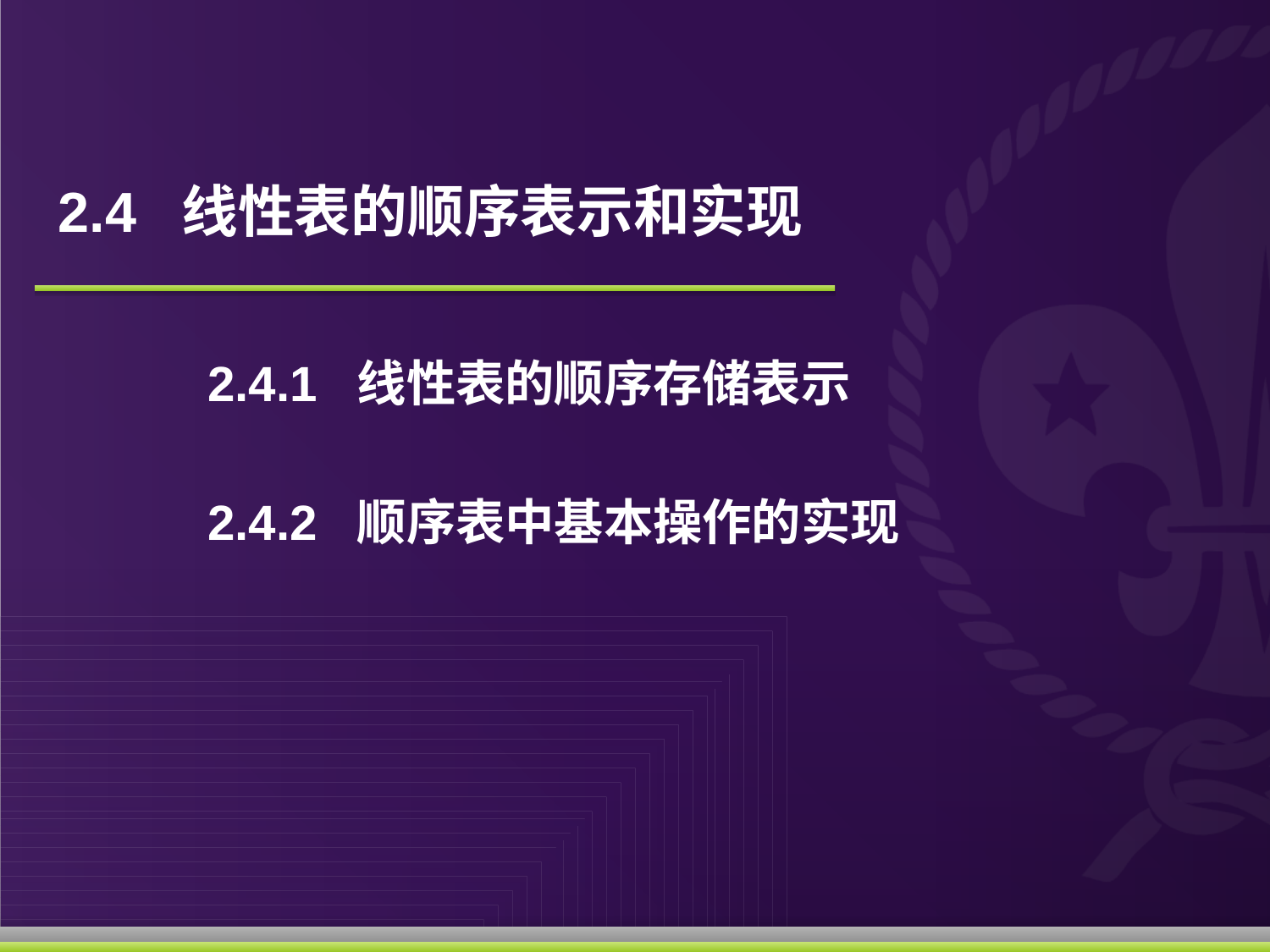

# 2.4  线性表的顺序表示和实现

2.4.1  线性表的顺序存储表示

2.4.2  顺序表中基本操作的实现